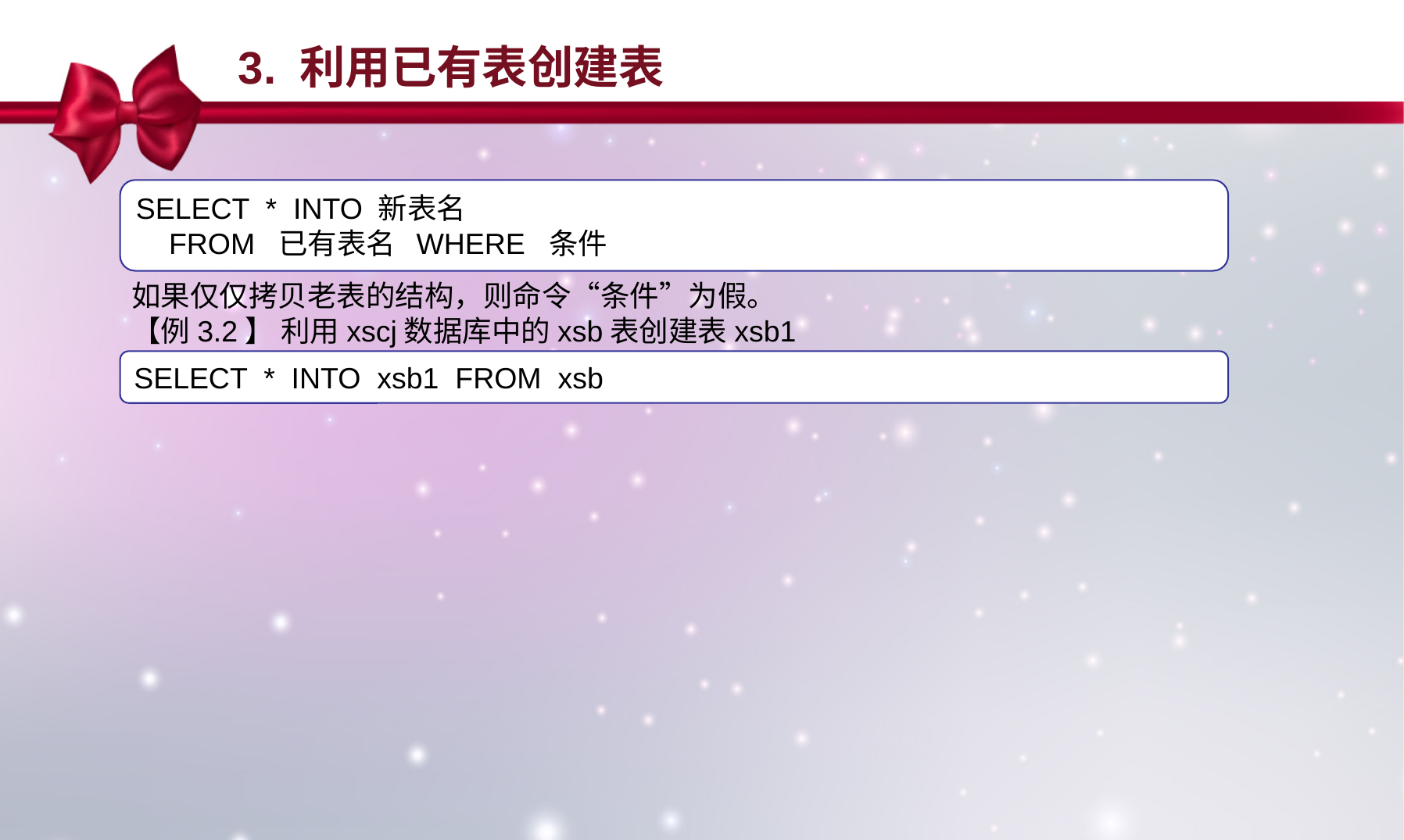

3. 利用已有表创建表
SELECT  *  INTO 新表名
    FROM  已有表名  WHERE  条件
如果仅仅拷贝老表的结构，则命令“条件”为假。
【例3.2】 利用xscj数据库中的xsb表创建表xsb1表。
SELECT  *  INTO  xsb1  FROM  xsb